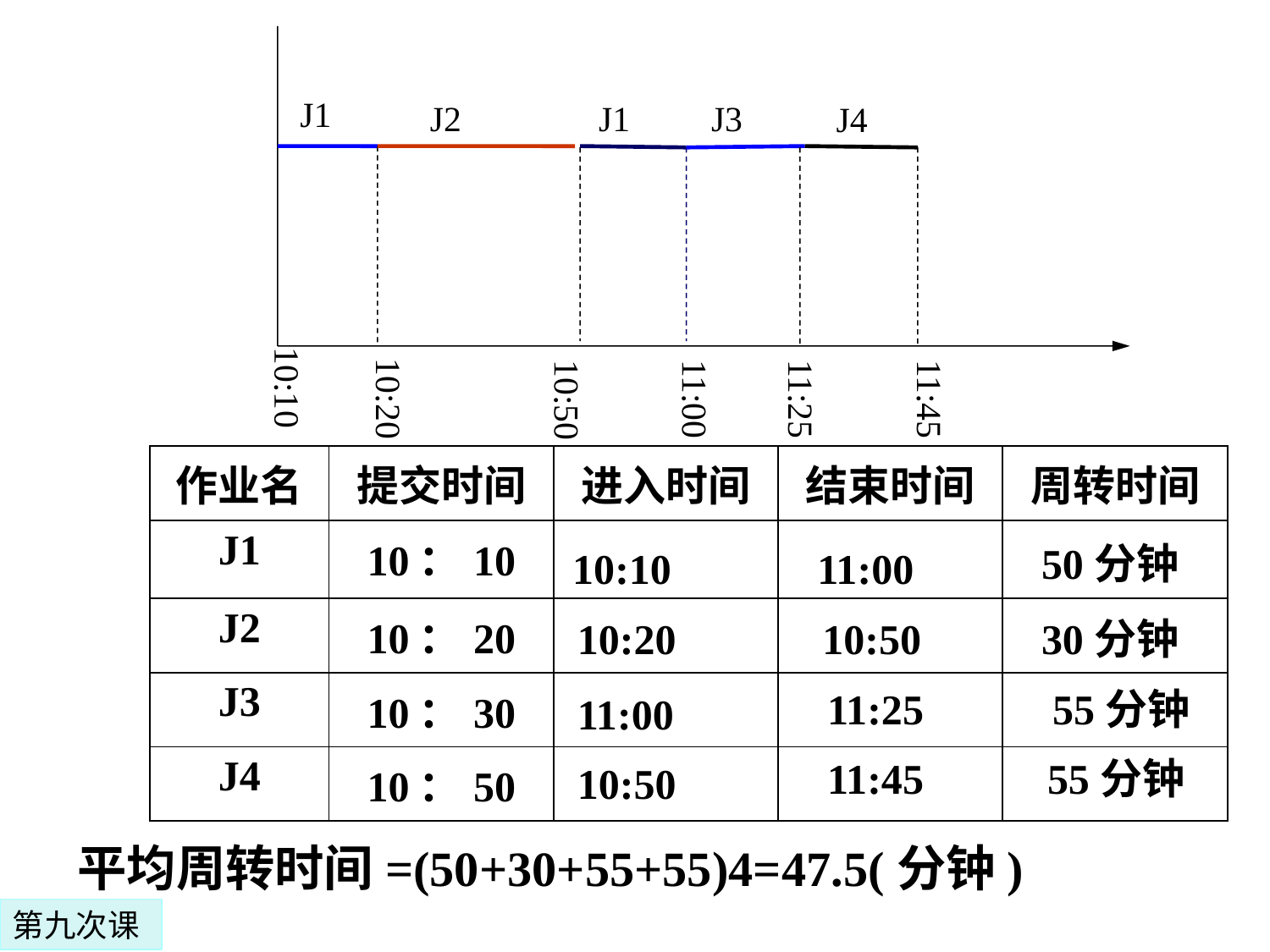

J1
J2
J1
J3
J4

10:10

10:20
10:50
11:00
11:25
11:45
| 作业名 | 提交时间 | 进入时间 | 结束时间 | 周转时间 |
| --- | --- | --- | --- | --- |
| J1 | 10：10 |  |  |  |
| J2 | 10：20 |  |  |  |
| J3 | 10：30 |  |  |  |
| J4 | 10：50 |  |  |  |
50分钟
10:10
11:00
10:20
10:50
30分钟
11:25
55分钟
11:00
11:45
55分钟
10:50
平均周转时间=(50+30+55+55)4=47.5(分钟)
48
第九次课